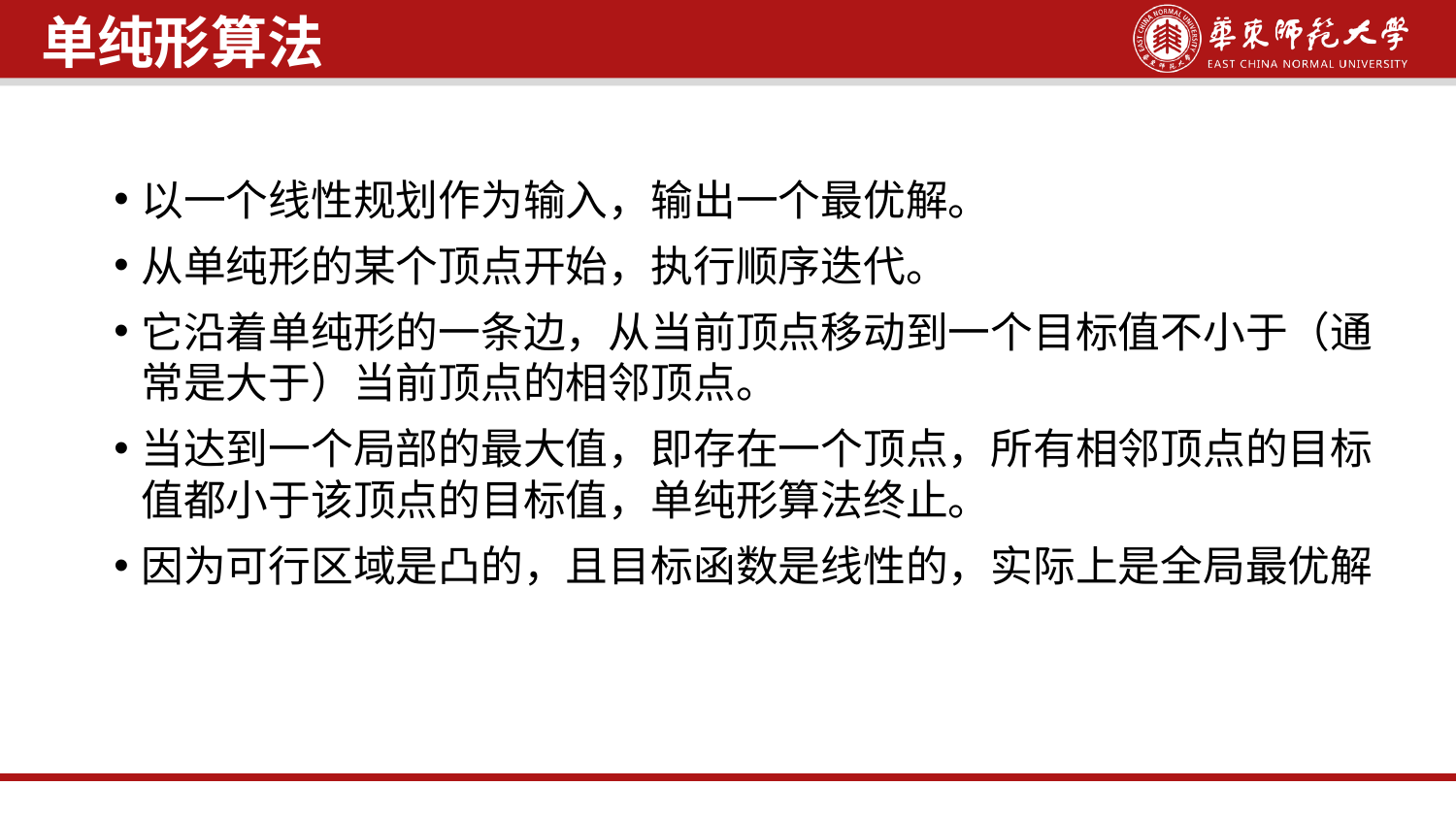

单纯形算法
以一个线性规划作为输入，输出一个最优解。
从单纯形的某个顶点开始，执行顺序迭代。
它沿着单纯形的一条边，从当前顶点移动到一个目标值不小于（通常是大于）当前顶点的相邻顶点。
当达到一个局部的最大值，即存在一个顶点，所有相邻顶点的目标值都小于该顶点的目标值，单纯形算法终止。
因为可行区域是凸的，且目标函数是线性的，实际上是全局最优解